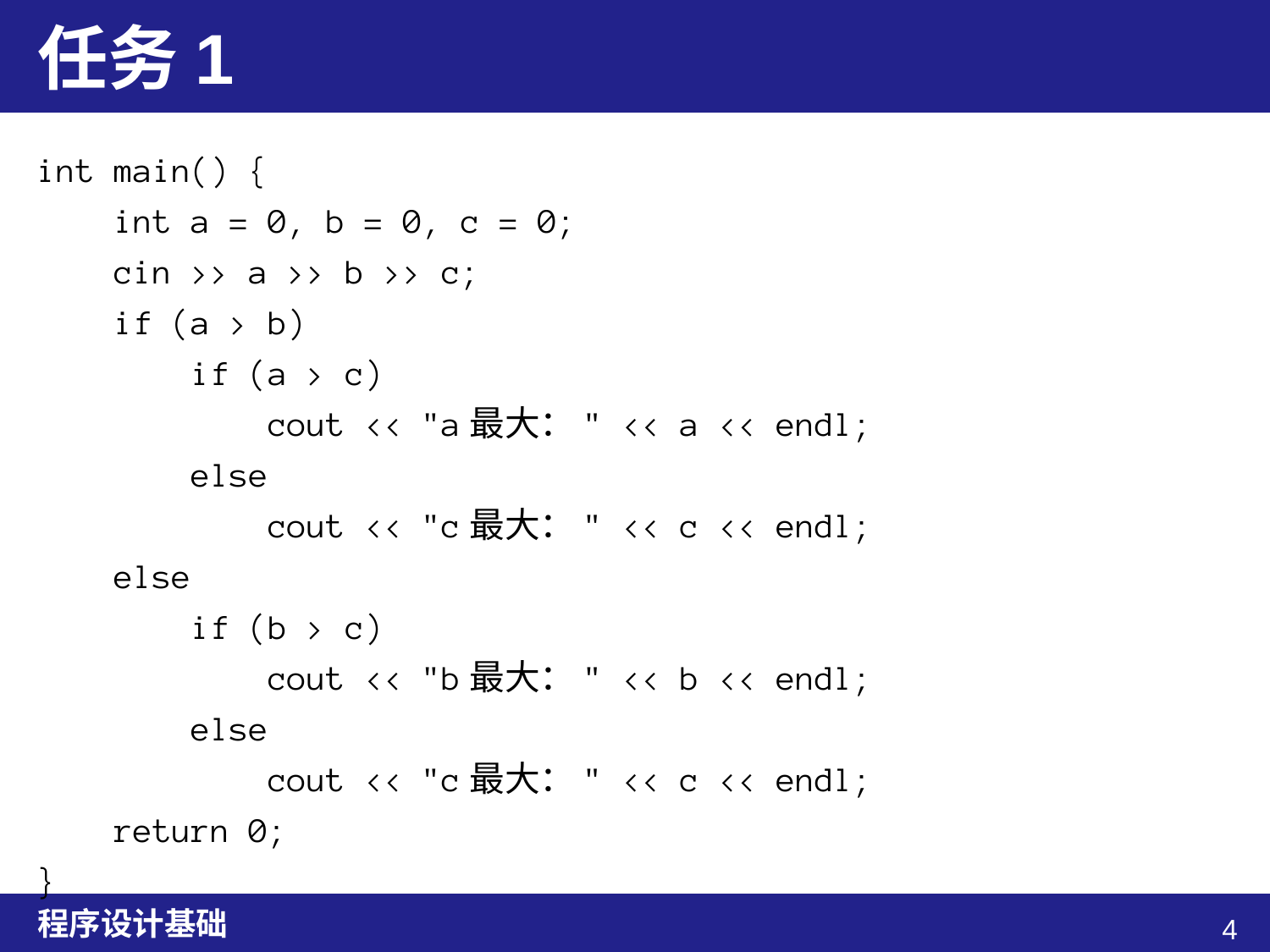

# 任务1
int main() {
    int a = 0, b = 0, c = 0;
    cin >> a >> b >> c;
    if (a > b)
        if (a > c)
            cout << "a最大：" << a << endl;
        else
            cout << "c最大：" << c << endl;
    else
        if (b > c)
            cout << "b最大：" << b << endl;
        else
            cout << "c最大：" << c << endl;
    return 0;
}